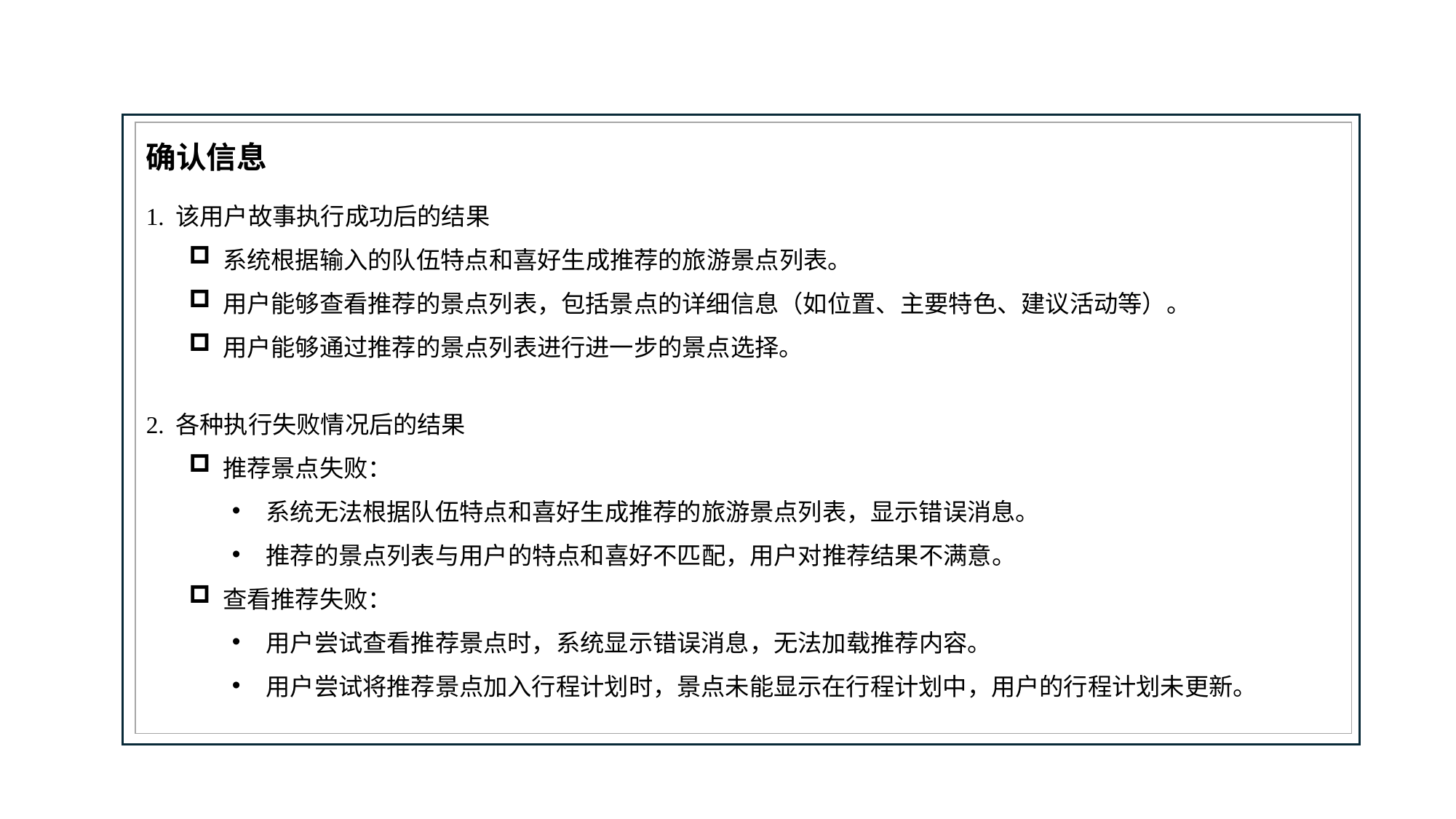

对于新功能，有注释的线框。对于bug，用截图重现的步骤。对于非功能性的故事，解释范围/标准
| 1. 该用户故事执行成功后的结果 系统根据输入的队伍特点和喜好生成推荐的旅游景点列表。 用户能够查看推荐的景点列表，包括景点的详细信息（如位置、主要特色、建议活动等）。 用户能够通过推荐的景点列表进行进一步的景点选择。 2. 各种执行失败情况后的结果 推荐景点失败： 系统无法根据队伍特点和喜好生成推荐的旅游景点列表，显示错误消息。 推荐的景点列表与用户的特点和喜好不匹配，用户对推荐结果不满意。 查看推荐失败： 用户尝试查看推荐景点时，系统显示错误消息，无法加载推荐内容。 用户尝试将推荐景点加入行程计划时，景点未能显示在行程计划中，用户的行程计划未更新。 |
| --- |
确认信息